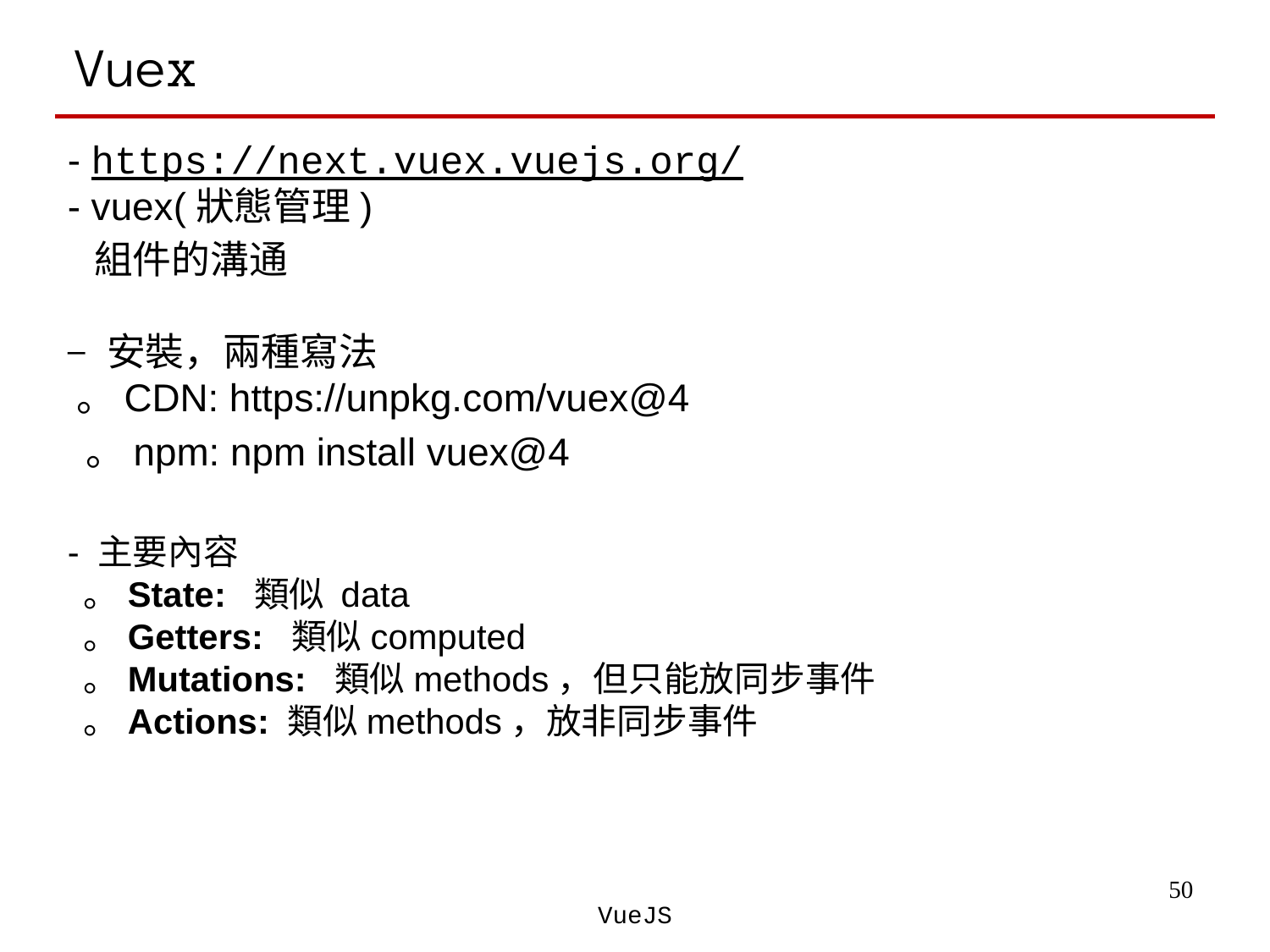

# Vuex
- https://next.vuex.vuejs.org/
- vuex(狀態管理)
  組件的溝通
 安裝，兩種寫法
 。CDN: https://unpkg.com/vuex@4
 。npm: npm install vuex@4

- 主要內容
 。State:  類似 data
 。Getters:  類似computed
 。Mutations:  類似methods，但只能放同步事件
 。Actions: 類似methods，放非同步事件

50
VueJS